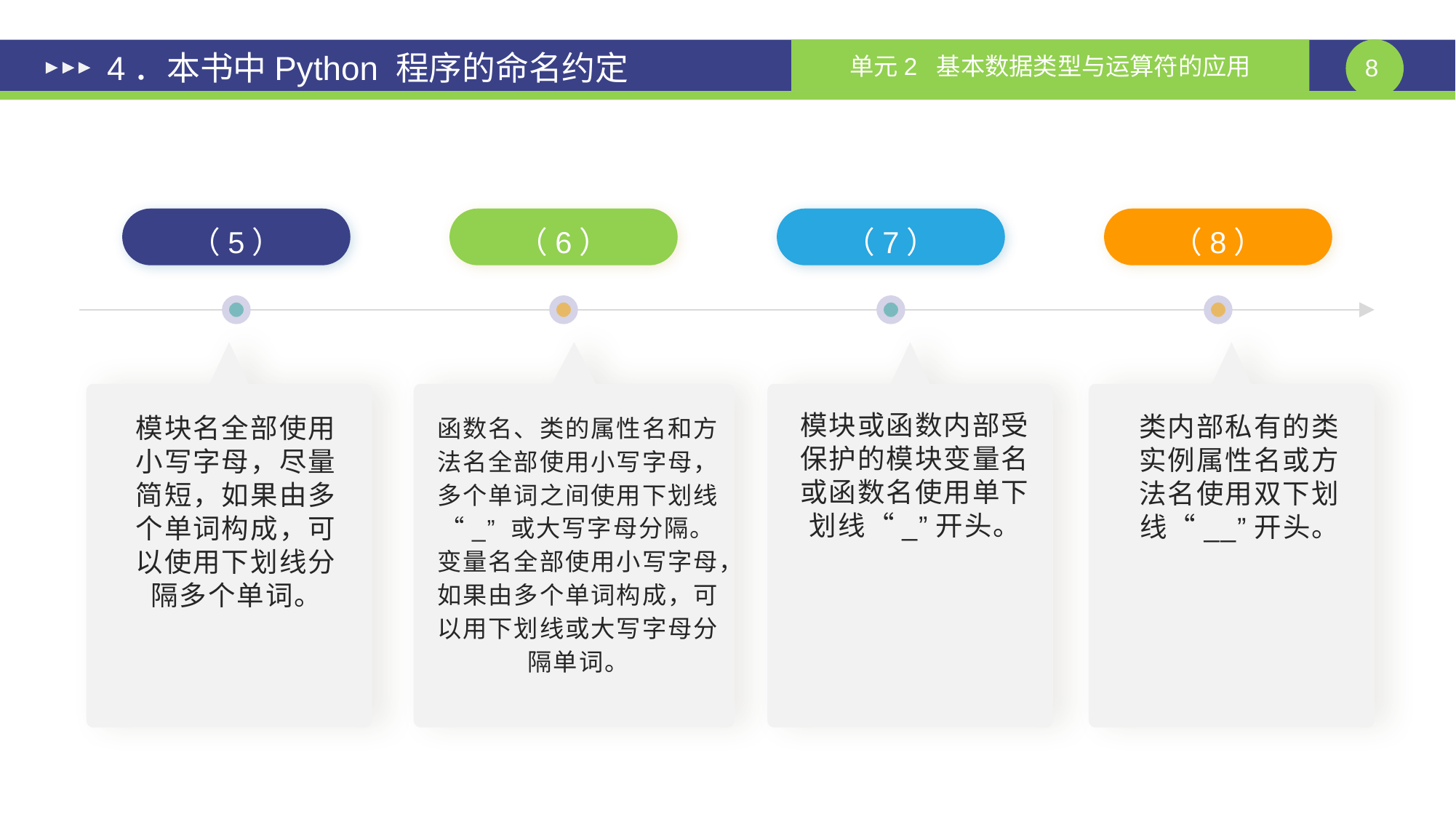

# 4．本书中Python 程序的命名约定

（5）
（6）
（7）
（8）

模块或函数内部受保护的模块变量名或函数名使用单下划线“_”开头。
函数名、类的属性名和方法名全部使用小写字母，多个单词之间使用下划线“_” 或大写字母分隔。变量名全部使用小写字母，如果由多个单词构成，可以用下划线或大写字母分隔单词。
类内部私有的类实例属性名或方法名使用双下划线“__”开头。
模块名全部使用小写字母，尽量简短，如果由多个单词构成，可以使用下划线分隔多个单词。